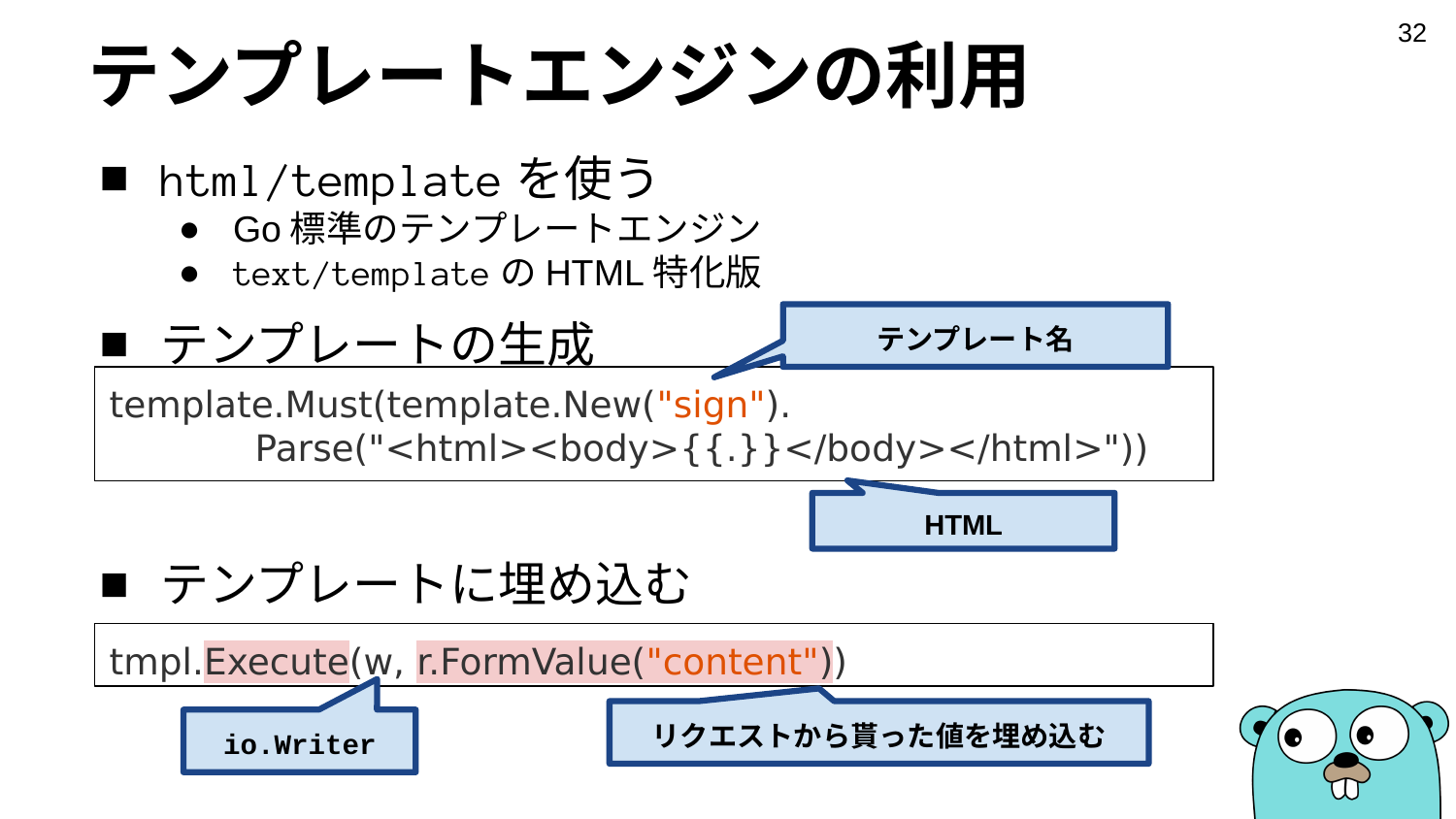

32
# テンプレートエンジンの利用
html/templateを使う
Go標準のテンプレートエンジン
text/templateのHTML特化版
テンプレートの生成
テンプレートに埋め込む
テンプレート名
template.Must(template.New("sign").
	Parse("<html><body>{{.}}</body></html>"))
HTML
tmpl.Execute(w, r.FormValue("content"))
リクエストから貰った値を埋め込む
io.Writer